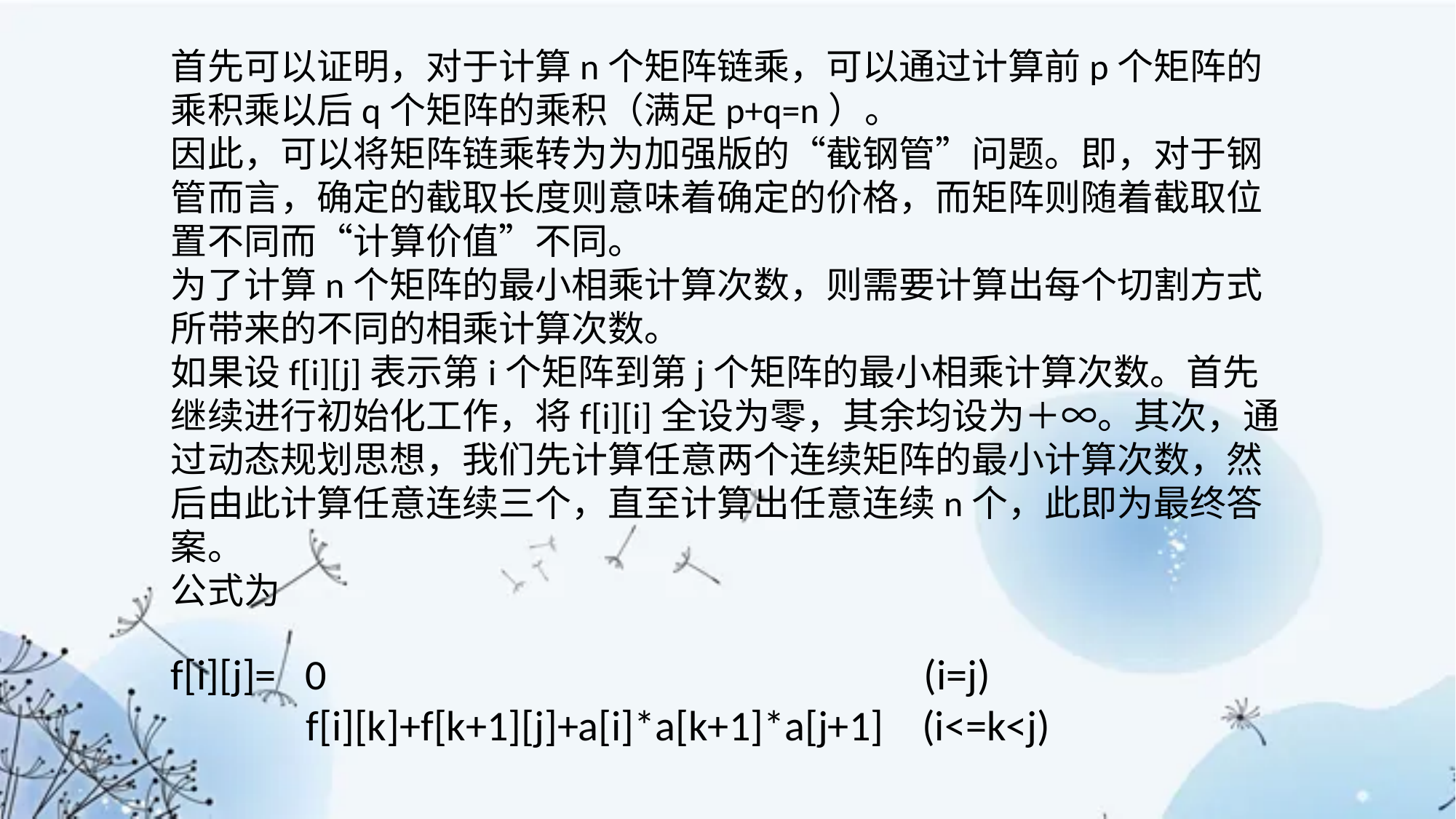

首先可以证明，对于计算n个矩阵链乘，可以通过计算前p个矩阵的乘积乘以后q个矩阵的乘积（满足p+q=n）。
因此，可以将矩阵链乘转为为加强版的“截钢管”问题。即，对于钢管而言，确定的截取长度则意味着确定的价格，而矩阵则随着截取位置不同而“计算价值”不同。
为了计算n个矩阵的最小相乘计算次数，则需要计算出每个切割方式所带来的不同的相乘计算次数。
如果设f[i][j]表示第i个矩阵到第j个矩阵的最小相乘计算次数。首先继续进行初始化工作，将f[i][i]全设为零，其余均设为＋∞。其次，通过动态规划思想，我们先计算任意两个连续矩阵的最小计算次数，然后由此计算任意连续三个，直至计算出任意连续n个，此即为最终答案。
公式为

f[i][j]=   0                                                              (i=j)
              f[i][k]+f[k+1][j]+a[i]*a[k+1]*a[j+1]    (i<=k<j)